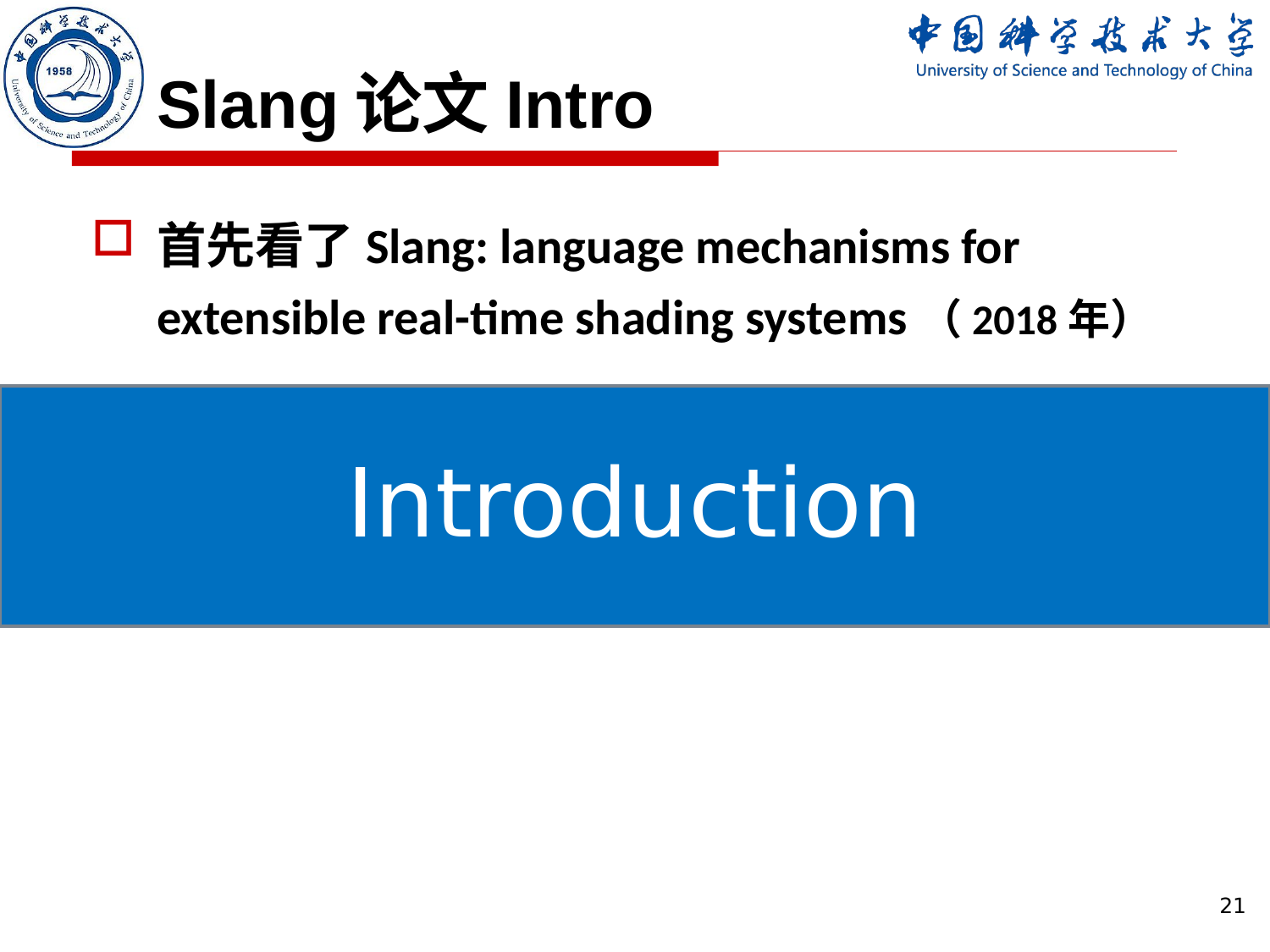

# Slang论文Intro
首先看了Slang: language mechanisms for extensible real-time shading systems（2018年）

Introduction

21